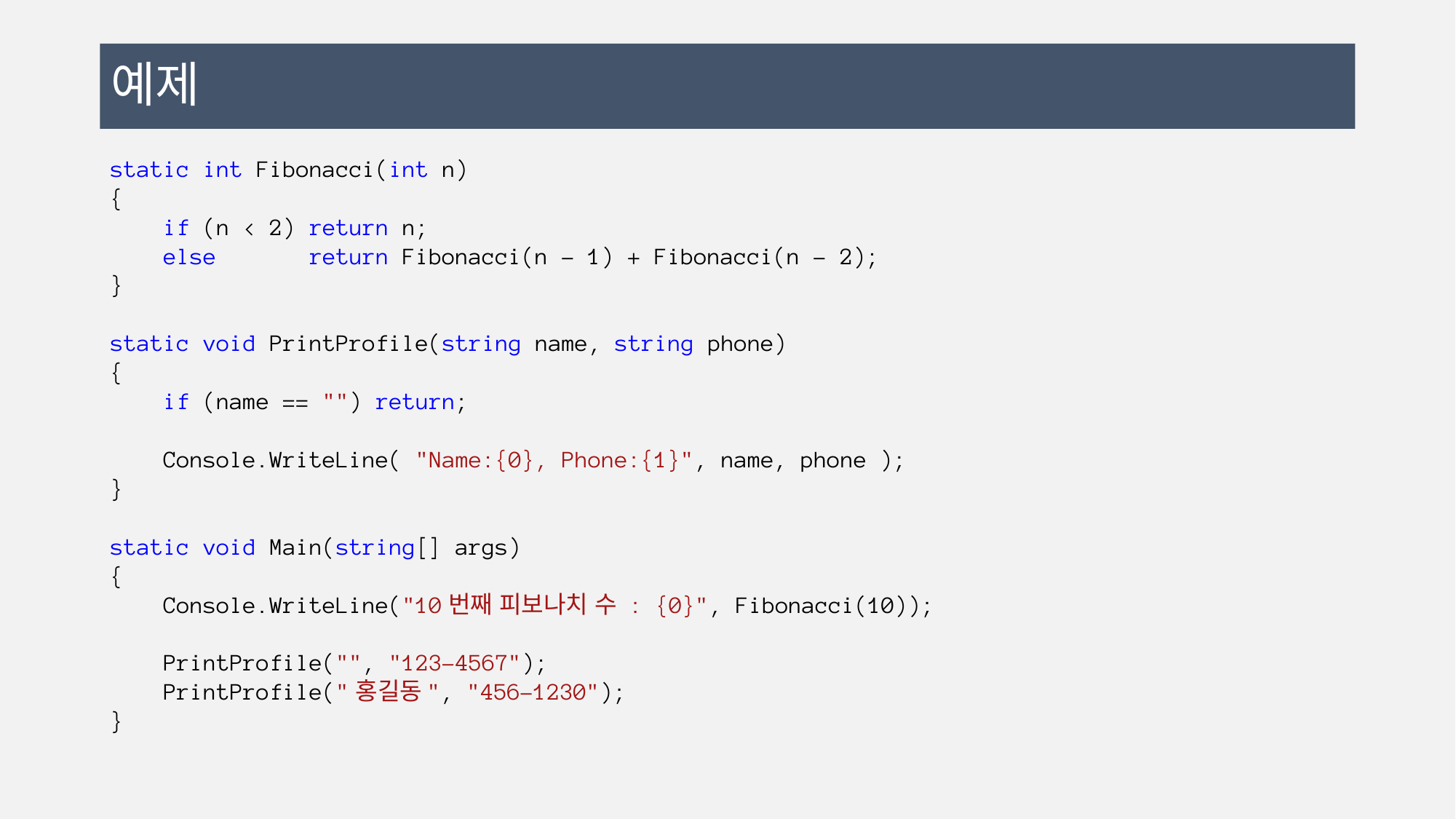

# 예제

static int Fibonacci(int n)
{
    if (n < 2) return n;
    else       return Fibonacci(n - 1) + Fibonacci(n - 2);
}

static void PrintProfile(string name, string phone)
{
    if (name == "") return;

    Console.WriteLine( "Name:{0}, Phone:{1}", name, phone );
}

static void Main(string[] args)
{
    Console.WriteLine("10번째 피보나치 수 : {0}", Fibonacci(10));

    PrintProfile("", "123-4567");
    PrintProfile("홍길동", "456-1230");
}